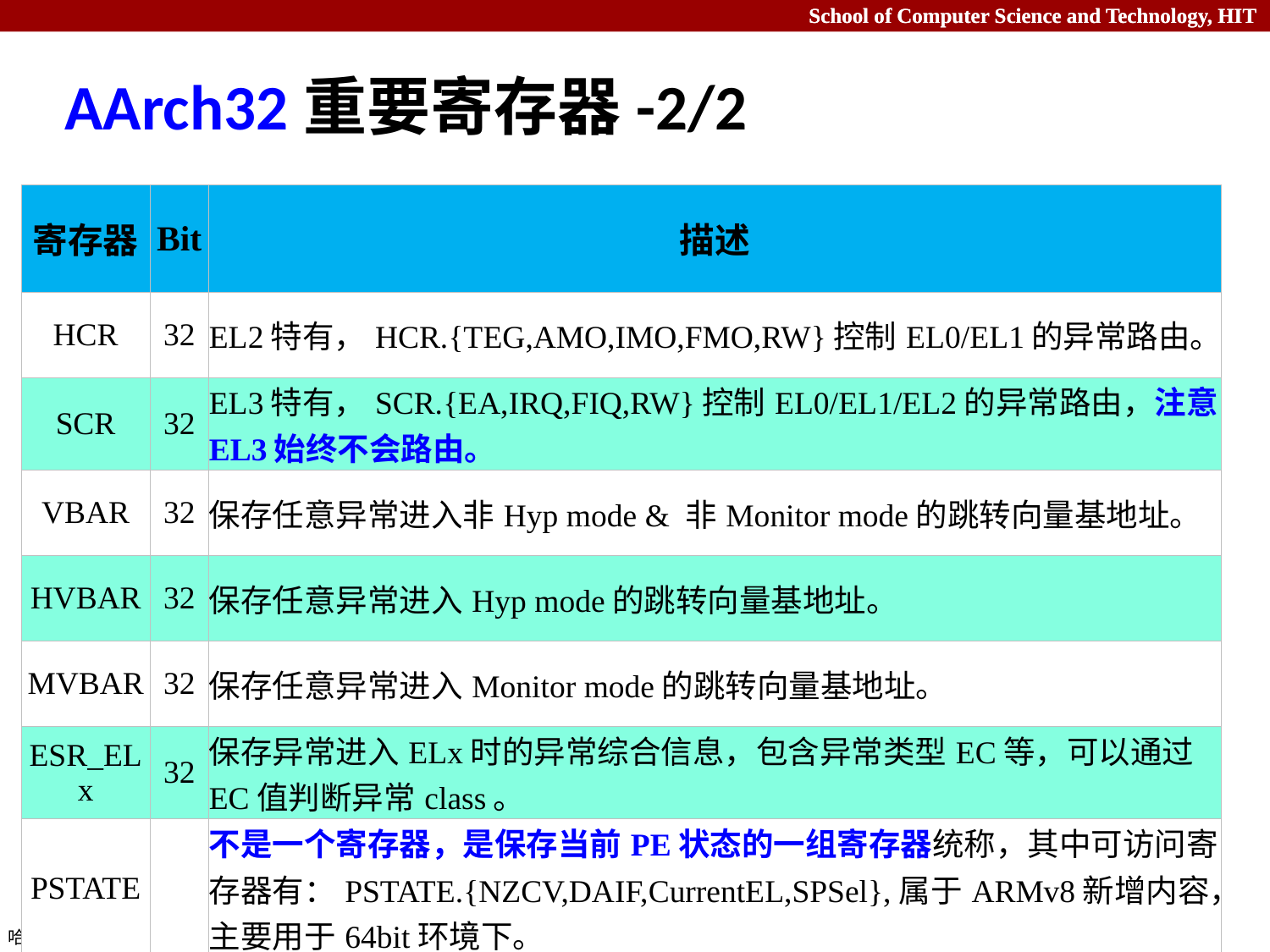

# AArch32重要寄存器-2/2
| 寄存器 | Bit | 描述 |
| --- | --- | --- |
| HCR | 32 | EL2特有，HCR.{TEG,AMO,IMO,FMO,RW}控制EL0/EL1的异常路由。 |
| SCR | 32 | EL3特有，SCR.{EA,IRQ,FIQ,RW}控制EL0/EL1/EL2的异常路由，注意EL3始终不会路由。 |
| VBAR | 32 | 保存任意异常进入非Hyp mode & 非Monitor mode的跳转向量基地址。 |
| HVBAR | 32 | 保存任意异常进入Hyp mode的跳转向量基地址。 |
| MVBAR | 32 | 保存任意异常进入Monitor mode的跳转向量基地址。 |
| ESR\_ELx | 32 | 保存异常进入ELx时的异常综合信息，包含异常类型EC等，可以通过EC值判断异常class。 |
| PSTATE |  | 不是一个寄存器，是保存当前PE状态的一组寄存器统称，其中可访问寄存器有：PSTATE.{NZCV,DAIF,CurrentEL,SPSel},属于ARMv8新增内容，主要用于64bit环境下。 |